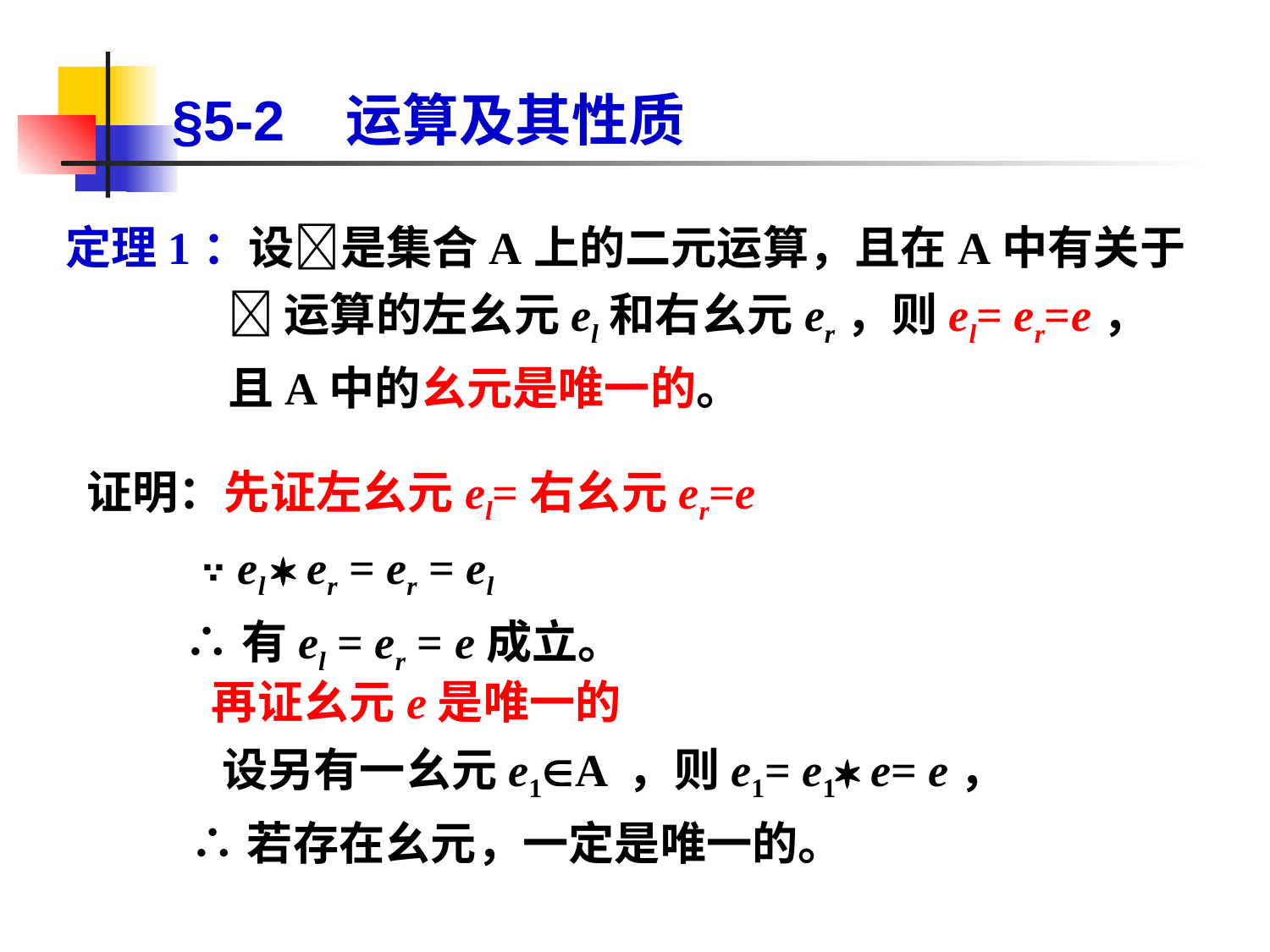

# §5-2   运算及其性质
定理1：设∗是集合A上的二元运算，且在A中有关于 ∗ 运算的左幺元el和右幺元er，则el= er=e，且A中的幺元是唯一的。
证明：先证左幺元el=右幺元er=e
          ∵ el ∗ er = er = el
            ∴有el = er = e成立。
           再证幺元e是唯一的
            设另有一幺元e1∈A ，则e1= e1∗ e= e，
          ∴若存在幺元，一定是唯一的。
23